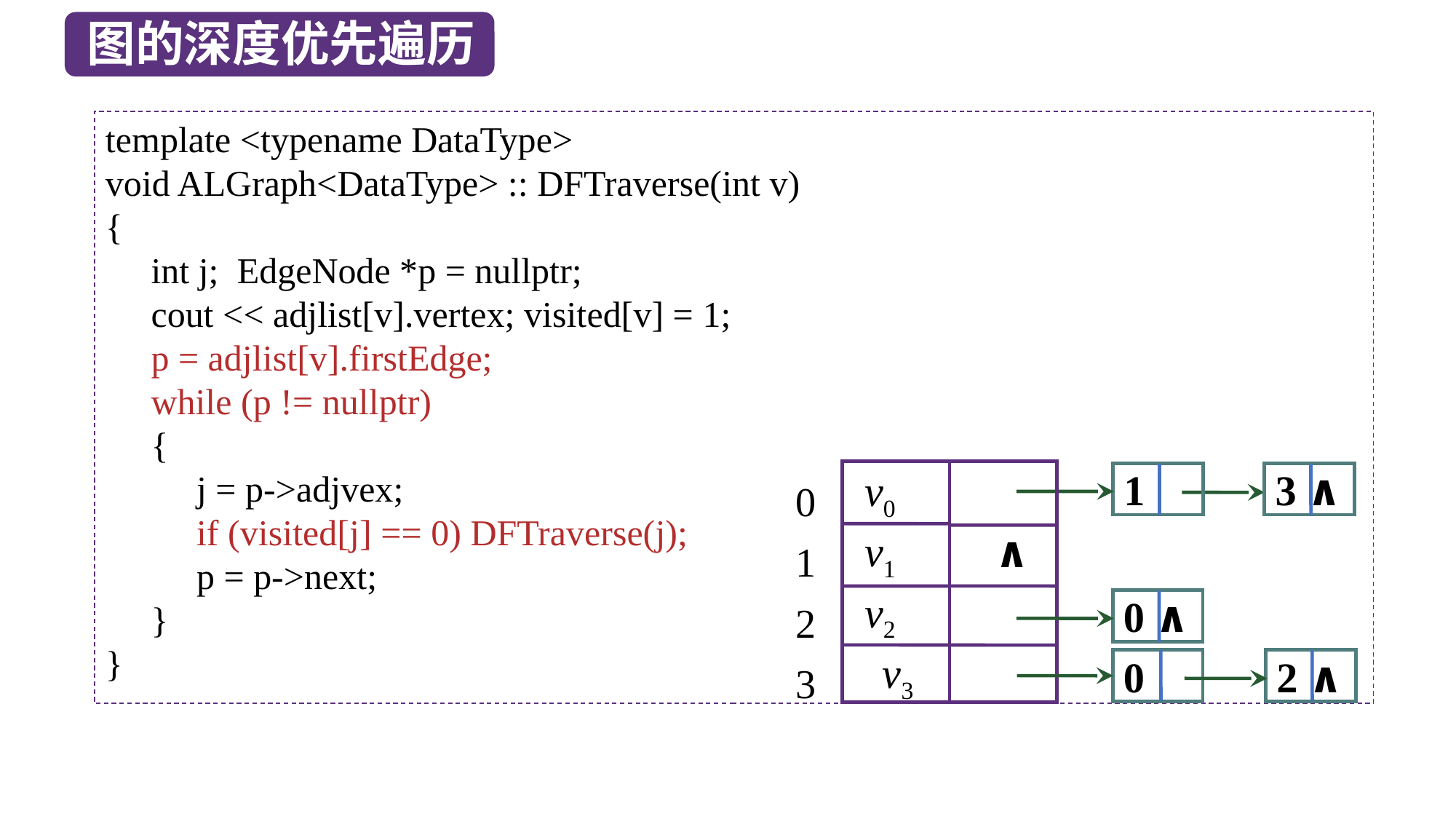

图的深度优先遍历

template <typename DataType>
void ALGraph<DataType> :: DFTraverse(int v)
{
     int j;  EdgeNode *p = nullptr;
     cout << adjlist[v].vertex; visited[v] = 1;
     p = adjlist[v].firstEdge;
     while (p != nullptr)
     {
          j = p->adjvex;
          if (visited[j] == 0) DFTraverse(j);
          p = p->next;
     }
}
 v0
 v1
 v2
 v3

0
1
2
3

1
3 ∧

∧
0 ∧

0

2 ∧